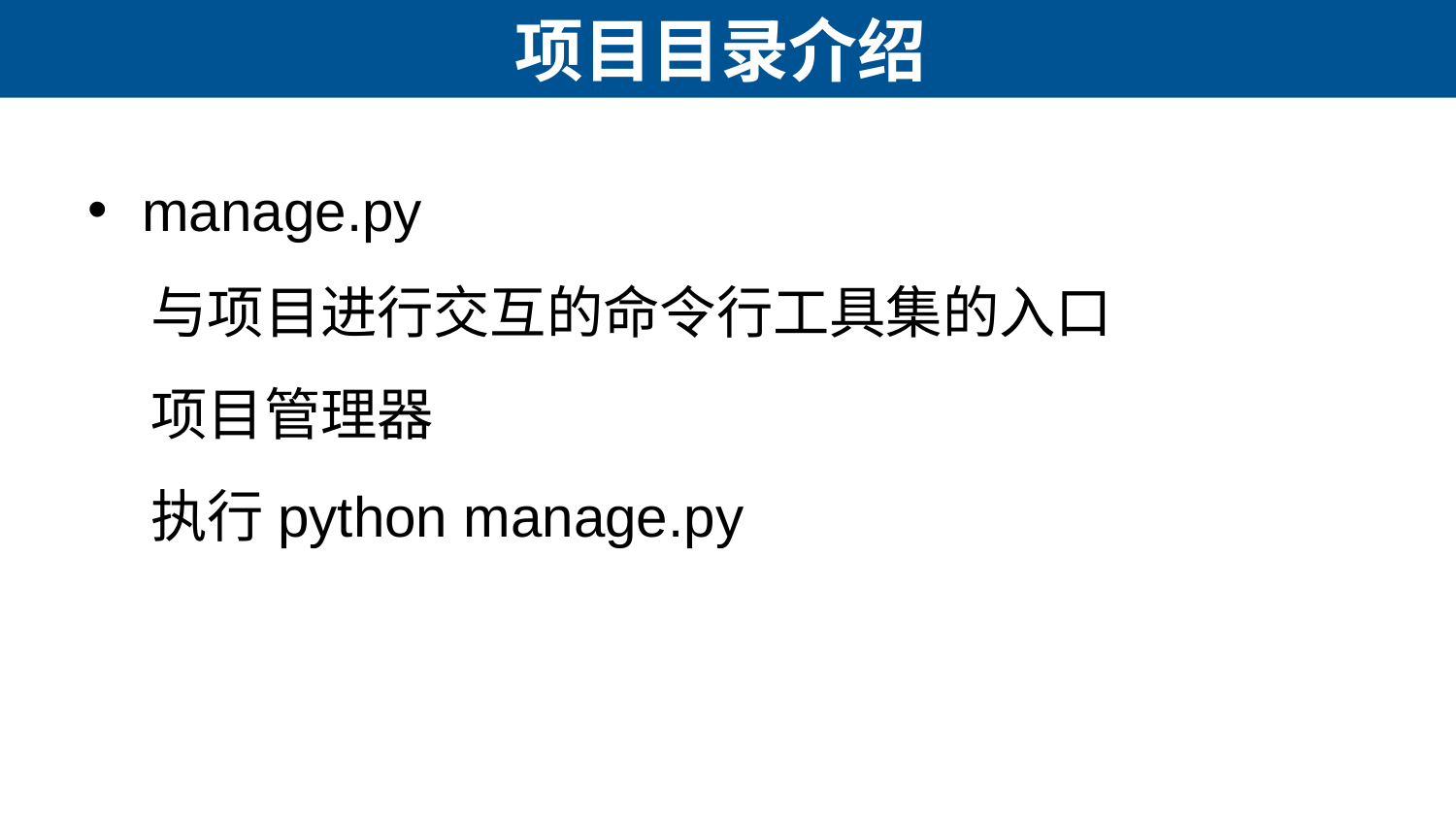

# 项目目录介绍
manage.py
与项目进行交互的命令行工具集的入口
项目管理器
执行python manage.py